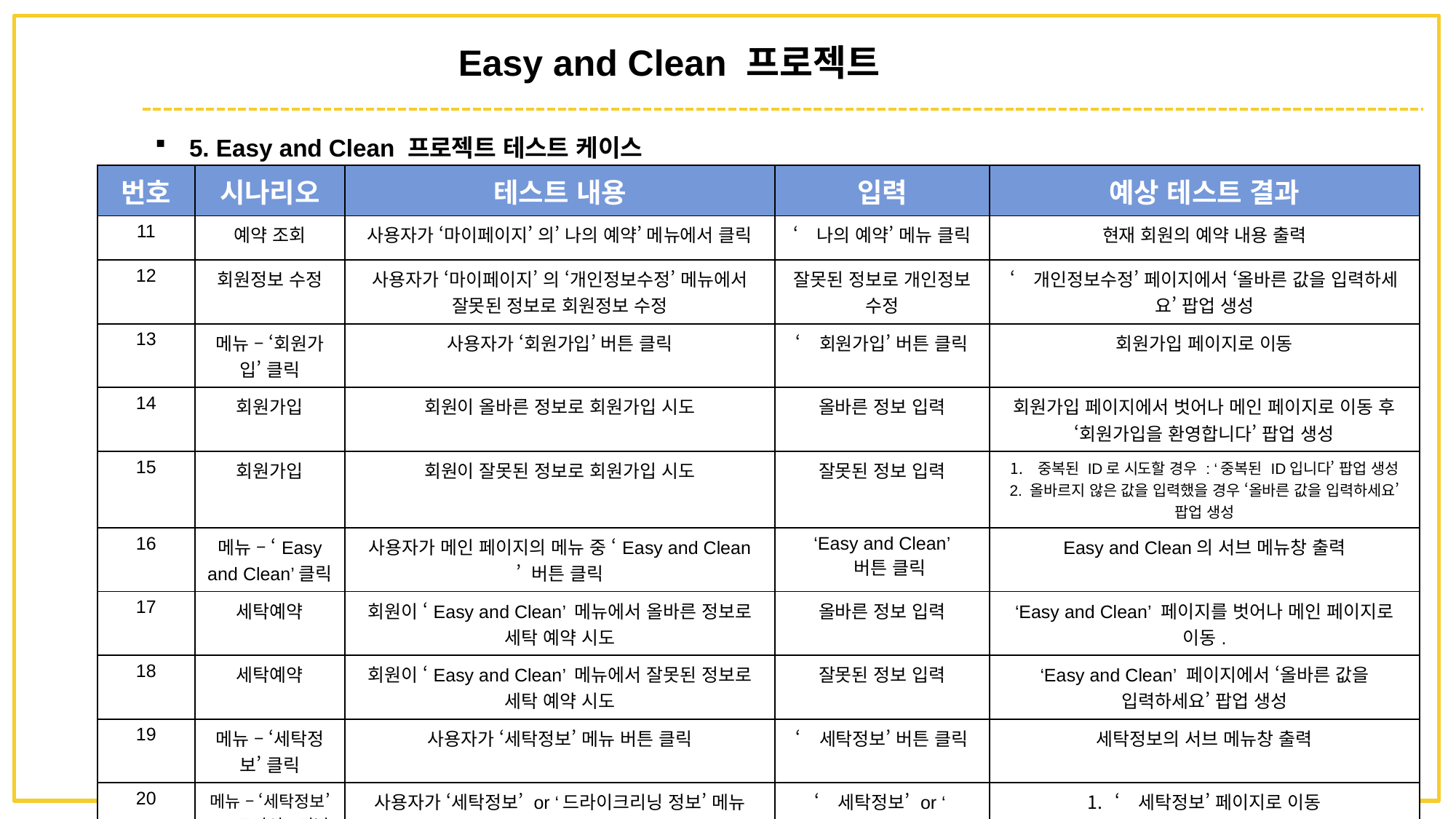

Easy and Clean 프로젝트
5. Easy and Clean 프로젝트 테스트 케이스
| 번호 | 시나리오 | 테스트 내용 | 입력 | 예상 테스트 결과 |
| --- | --- | --- | --- | --- |
| 11 | 예약 조회 | 사용자가 ‘마이페이지’ 의’ 나의 예약’ 메뉴에서 클릭 | ‘나의 예약’ 메뉴 클릭 | 현재 회원의 예약 내용 출력 |
| 12 | 회원정보 수정 | 사용자가 ‘마이페이지’ 의 ‘개인정보수정’ 메뉴에서 잘못된 정보로 회원정보 수정 | 잘못된 정보로 개인정보 수정 | ‘개인정보수정’ 페이지에서 ‘올바른 값을 입력하세요’ 팝업 생성 |
| 13 | 메뉴 – ‘회원가입’ 클릭 | 사용자가 ‘회원가입’ 버튼 클릭 | ‘회원가입’ 버튼 클릭 | 회원가입 페이지로 이동 |
| 14 | 회원가입 | 회원이 올바른 정보로 회원가입 시도 | 올바른 정보 입력 | 회원가입 페이지에서 벗어나 메인 페이지로 이동 후 ‘회원가입을 환영합니다’ 팝업 생성 |
| 15 | 회원가입 | 회원이 잘못된 정보로 회원가입 시도 | 잘못된 정보 입력 | 중복된 ID로 시도할 경우 : ‘중복된 ID입니다’ 팝업 생성 2. 올바르지 않은 값을 입력했을 경우 ‘올바른 값을 입력하세요’ 팝업 생성 |
| 16 | 메뉴 – ‘Easy and Clean’클릭 | 사용자가 메인 페이지의 메뉴 중 ‘Easy and Clean ’ 버튼 클릭 | ‘Easy and Clean’ 버튼 클릭 | Easy and Clean의 서브 메뉴창 출력 |
| 17 | 세탁예약 | 회원이 ‘Easy and Clean’ 메뉴에서 올바른 정보로 세탁 예약 시도 | 올바른 정보 입력 | ‘Easy and Clean’ 페이지를 벗어나 메인 페이지로 이동. |
| 18 | 세탁예약 | 회원이 ‘Easy and Clean’ 메뉴에서 잘못된 정보로 세탁 예약 시도 | 잘못된 정보 입력 | ‘Easy and Clean’ 페이지에서 ‘올바른 값을 입력하세요’ 팝업 생성 |
| 19 | 메뉴 – ‘세탁정보’ 클릭 | 사용자가 ‘세탁정보’ 메뉴 버튼 클릭 | ‘세탁정보’ 버튼 클릭 | 세탁정보의 서브 메뉴창 출력 |
| 20 | 메뉴 – ‘세탁정보’ or ‘드라이크리닝 정보’클릭 | 사용자가 ‘세탁정보’ or ‘드라이크리닝 정보’ 메뉴 버튼 클릭 | ‘세탁정보’ or ‘드라이크리닝 정보’버튼 클릭 | ‘세탁정보’ 페이지로 이동 ‘드라이크리닝 정보’ 페이지로 이동 |